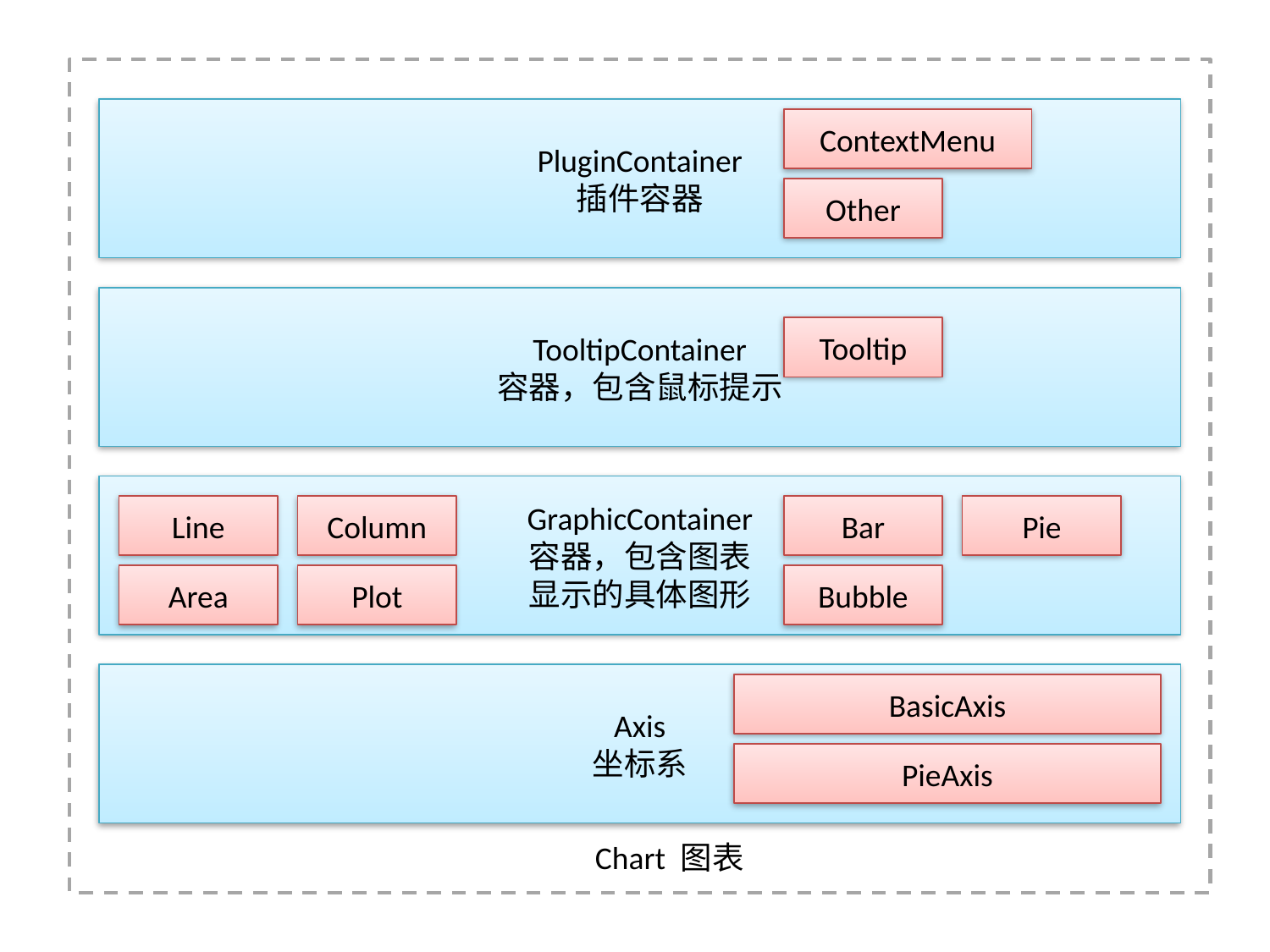

PluginContainer
插件容器
ContextMenu
Other
TooltipContainer
容器，包含鼠标提示
Tooltip
GraphicContainer
容器，包含图表
显示的具体图形
Line
Column
Bar
Pie
Area
Plot
Bubble
Axis
坐标系
BasicAxis
PieAxis
Chart 图表